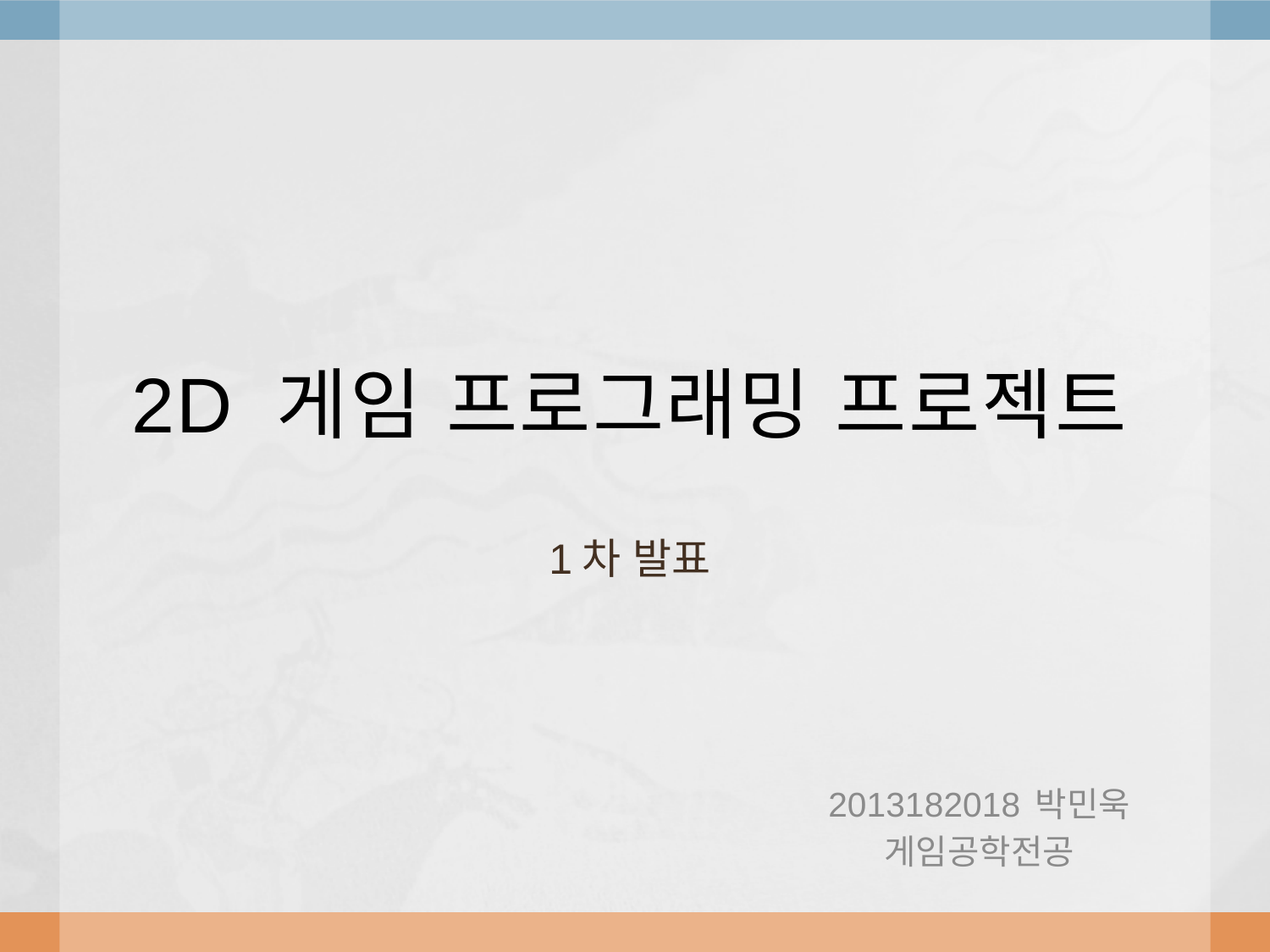

# 2D 게임 프로그래밍 프로젝트
1차 발표
2013182018 박민욱
게임공학전공